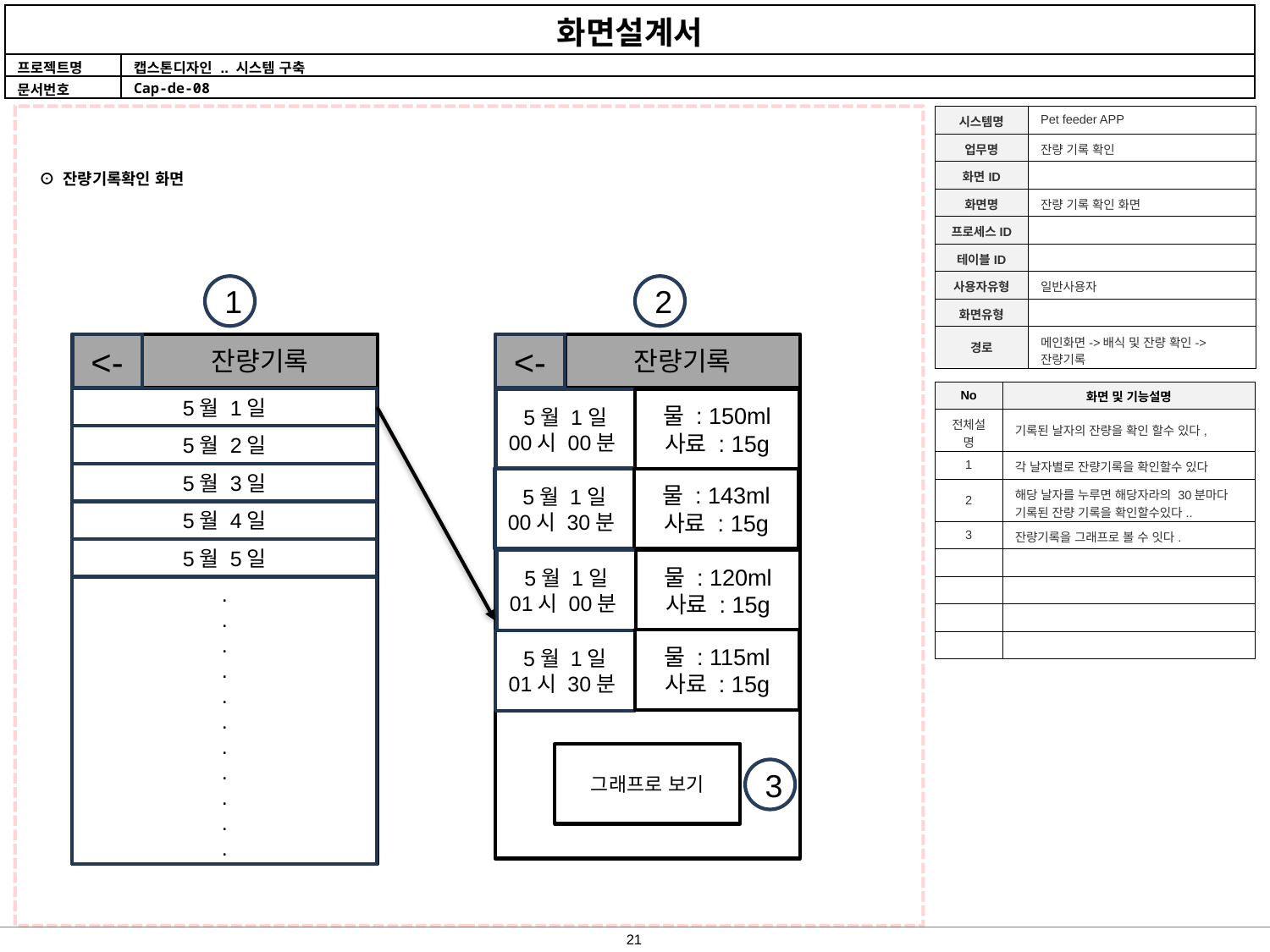

| 시스템명 | Pet feeder APP |
| --- | --- |
| 업무명 | 잔량 기록 확인 |
| 화면ID |  |
| 화면명 | 잔량 기록 확인 화면 |
| 프로세스ID |  |
| 테이블ID |  |
| 사용자유형 | 일반사용자 |
| 화면유형 |  |
| 경로 | 메인화면->배식 및 잔량 확인-> 잔량기록 |
⊙ 잔량기록확인 화면
1
2

<-
잔량기록
<-
잔량기록
| No | 화면 및 기능설명 |
| --- | --- |
| 전체설명 | 기록된 날자의 잔량을 확인 할수 있다, |
| 1 | 각 날자별로 잔량기록을 확인할수 있다 |
| 2 | 해당 날자를 누루면 해당자라의 30분마다 기록된 잔량 기록을 확인할수있다.. |
| 3 | 잔량기록을 그래프로 볼 수 잇다. |
|  |  |
|  |  |
|  |  |
|  |  |

5월 1일
5월 1일
00시 00분
물 : 150ml
사료 : 15g
5월 2일
5월 3일
5월 1일
00시 30분
물 : 143ml
사료 : 15g
5월 4일
5월 5일
5월 1일
01시 00분
물 : 120ml
사료 : 15g
.
.
.
.
.
.
.
.
.
.
.
물 : 115ml
사료 : 15g
5월 1일
01시 30분
그래프로 보기
3